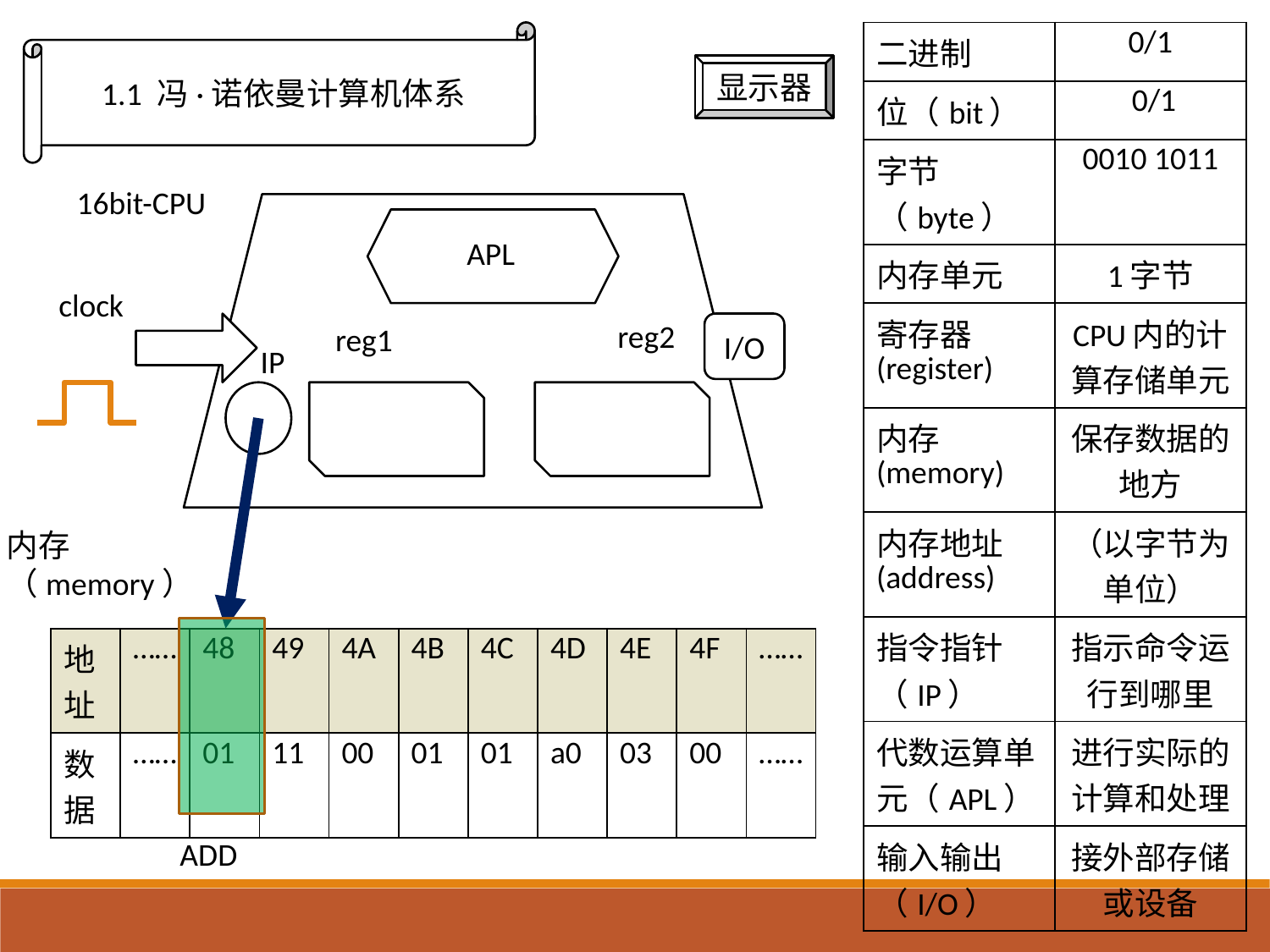

1.1 冯·诺依曼计算机体系
| 二进制 | 0/1 |
| --- | --- |
| 位（bit） | 0/1 |
| 字节（byte） | 0010 1011 |
| 内存单元 | 1字节 |
| 寄存器(register) | CPU内的计算存储单元 |
| 内存(memory) | 保存数据的地方 |
| 内存地址(address) | （以字节为单位） |
| 指令指针（IP） | 指示命令运行到哪里 |
| 代数运算单元（APL） | 进行实际的计算和处理 |
| 输入输出（I/O） | 接外部存储或设备 |
显示器
16bit-CPU

APL
clock
reg2

reg1
I/O
IP

内存（memory）

| 地址 | …… | 48 | 49 | 4A | 4B | 4C | 4D | 4E | 4F | …… |
| --- | --- | --- | --- | --- | --- | --- | --- | --- | --- | --- |
| 数据 | …… | 01 | 11 | 00 | 01 | 01 | a0 | 03 | 00 | …… |
ADD